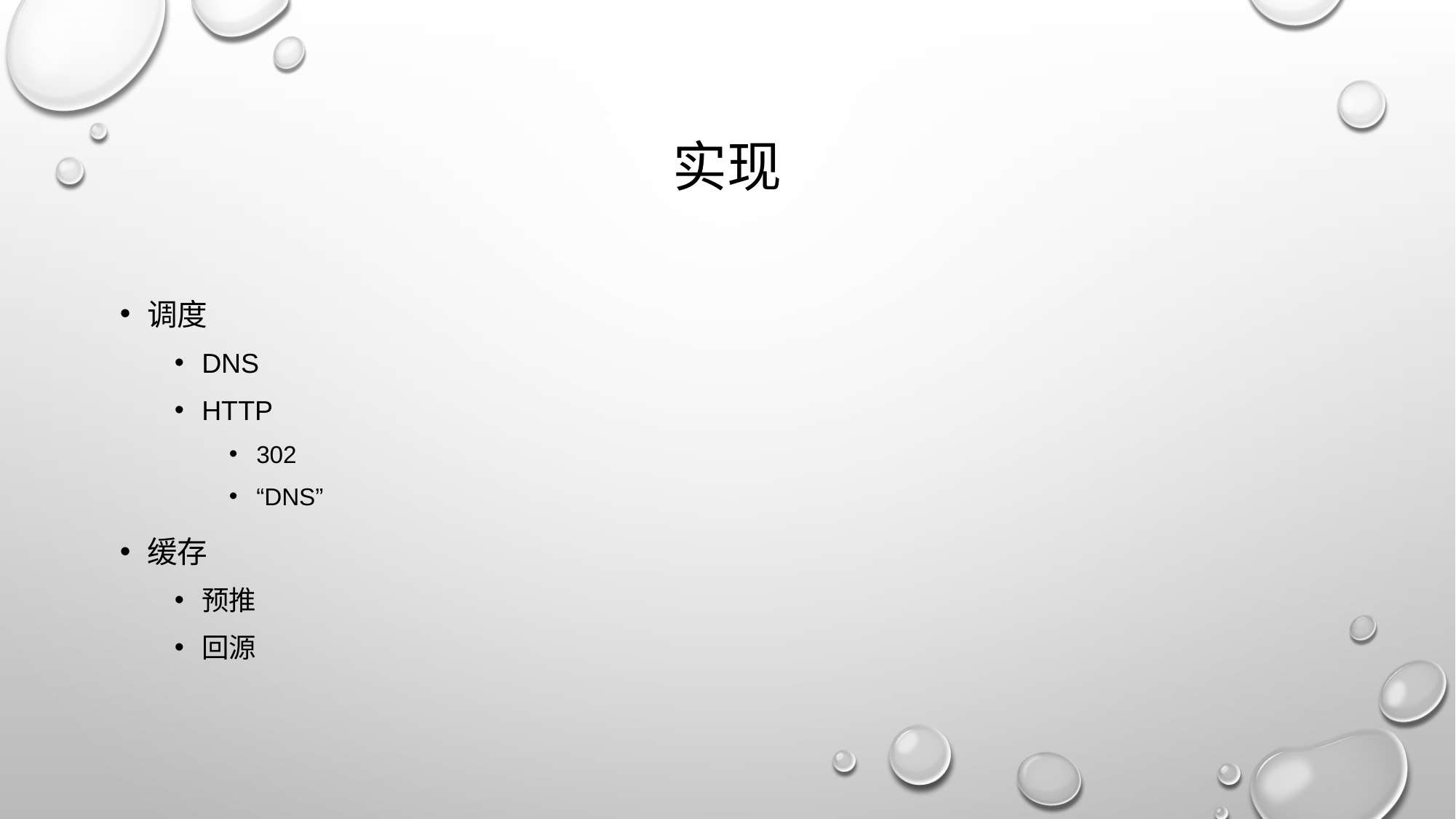

# 实现
调度
dns
http
302
“dns”
缓存
预推
回源